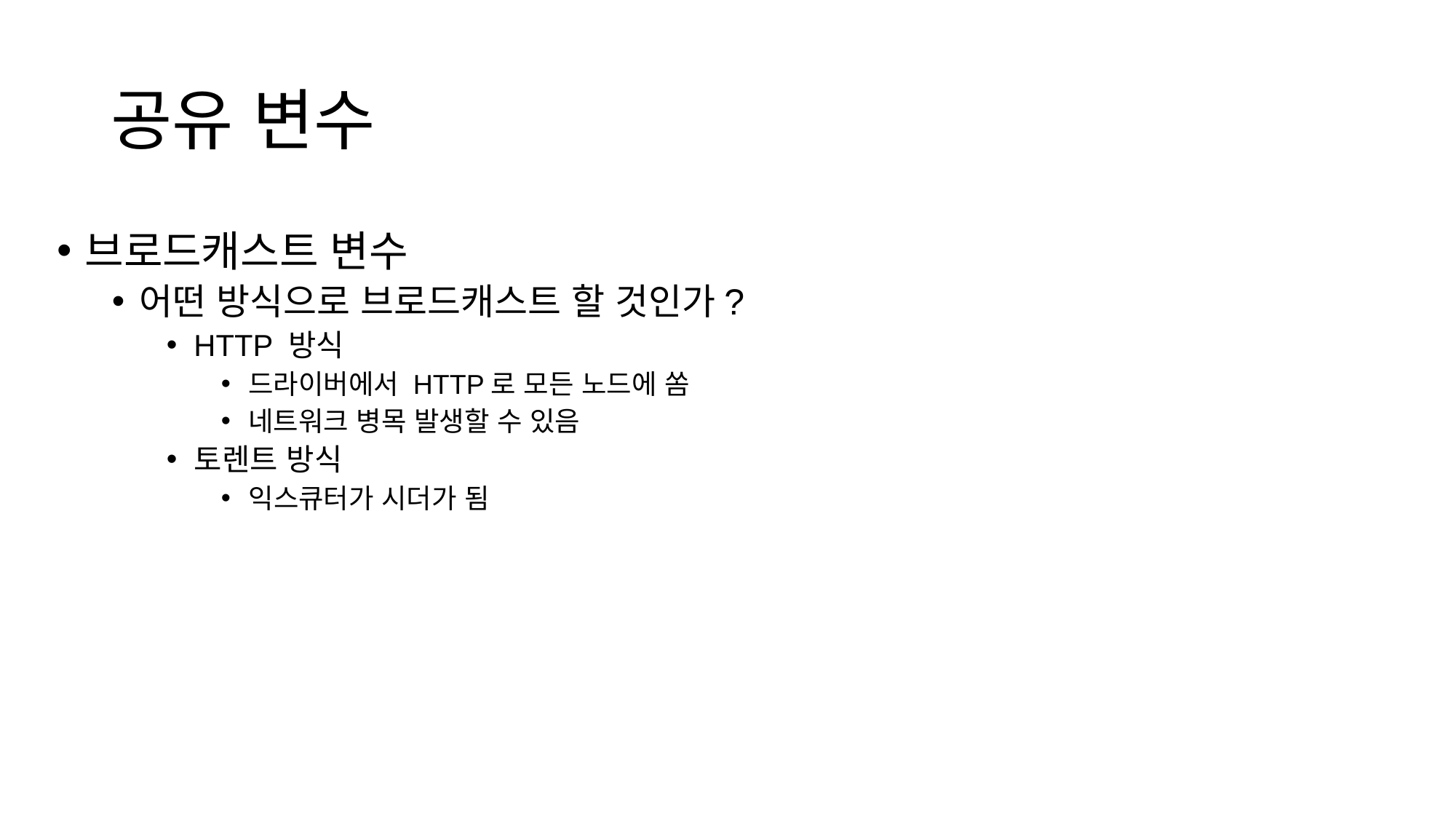

# 공유 변수
브로드캐스트 변수
어떤 방식으로 브로드캐스트 할 것인가?
HTTP 방식
드라이버에서 HTTP로 모든 노드에 쏨
네트워크 병목 발생할 수 있음
토렌트 방식
익스큐터가 시더가 됨